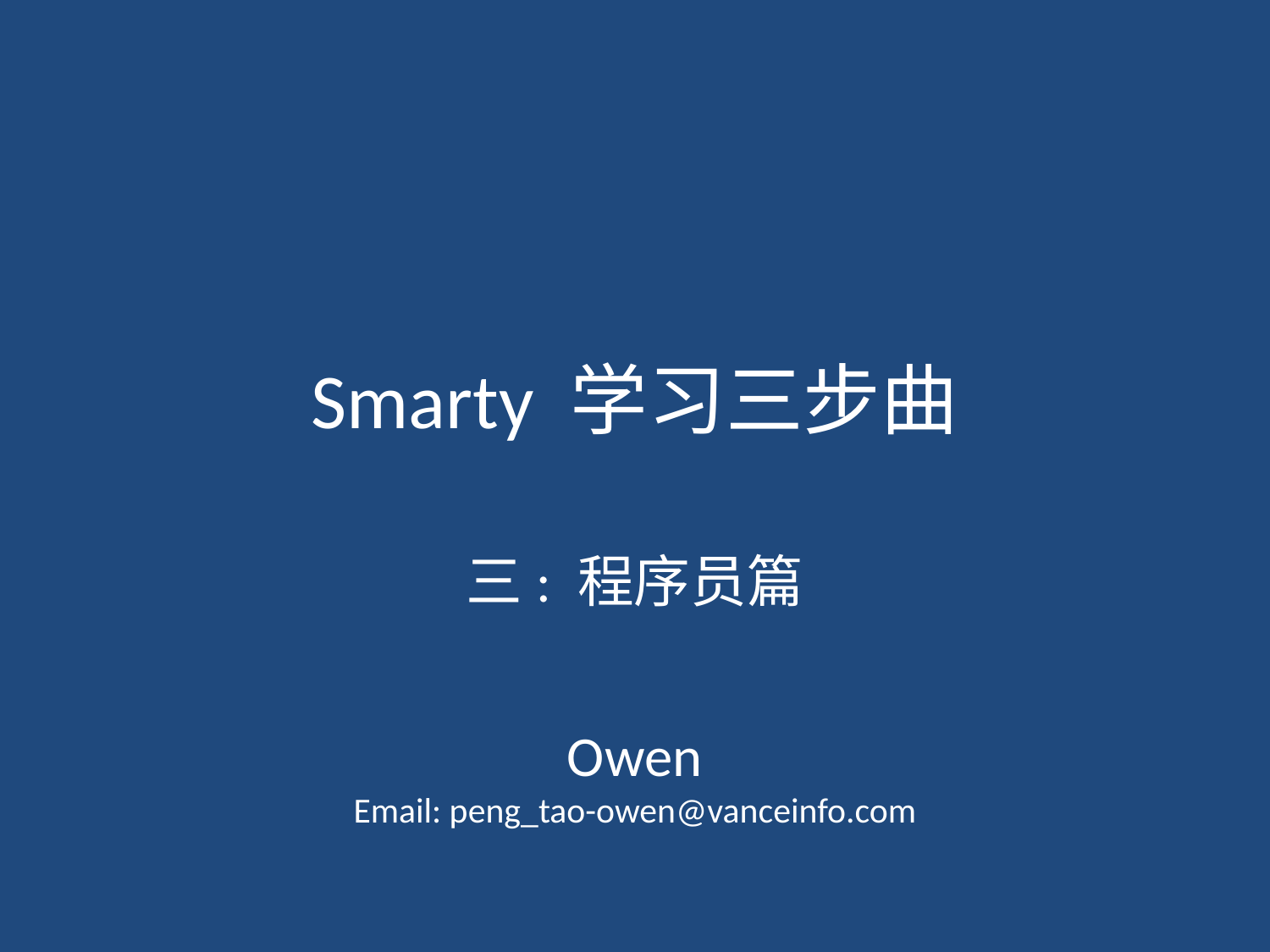

# Smarty 学习三步曲
三: 程序员篇
Owen
Email: peng_tao-owen@vanceinfo.com